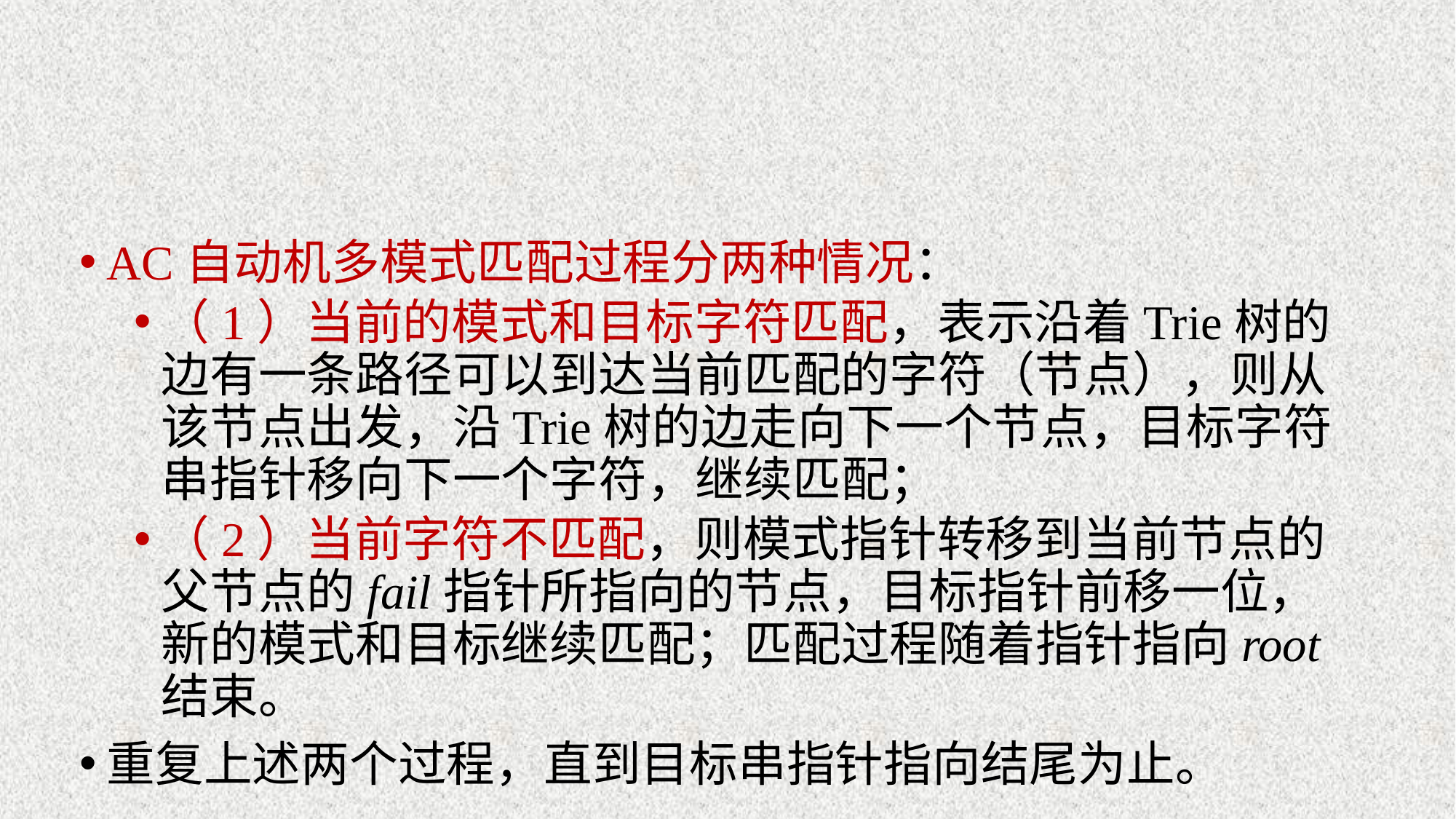

#
AC自动机多模式匹配过程分两种情况：
（1）当前的模式和目标字符匹配，表示沿着Trie树的边有一条路径可以到达当前匹配的字符（节点），则从该节点出发，沿Trie树的边走向下一个节点，目标字符串指针移向下一个字符，继续匹配；
（2）当前字符不匹配，则模式指针转移到当前节点的父节点的fail指针所指向的节点，目标指针前移一位，新的模式和目标继续匹配；匹配过程随着指针指向root结束。
重复上述两个过程，直到目标串指针指向结尾为止。